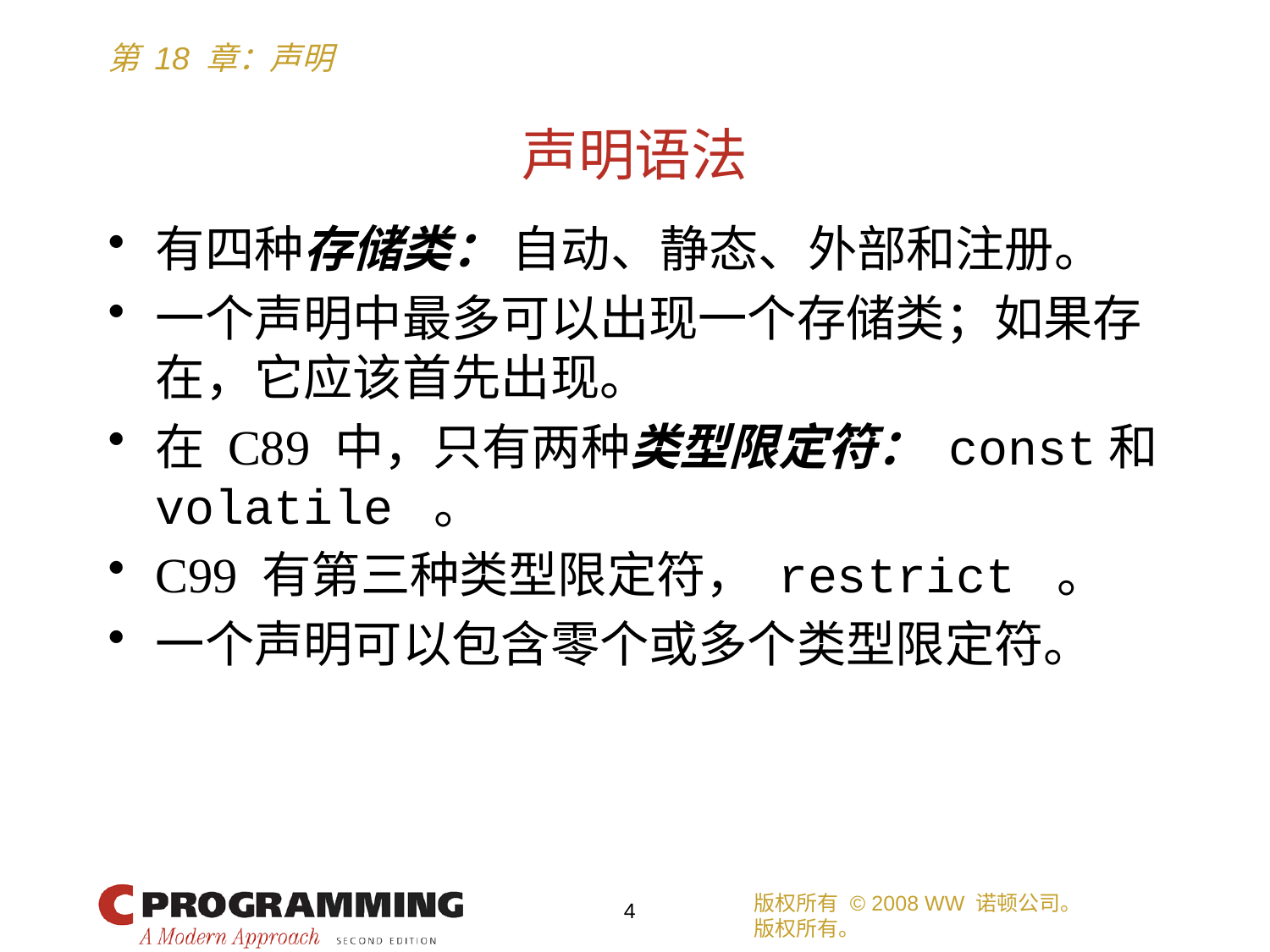

# 声明语法
有四种存储类： 自动、静态、外部和注册。
一个声明中最多可以出现一个存储类；如果存在，它应该首先出现。
在 C89 中，只有两种类型限定符： const和volatile 。
C99 有第三种类型限定符， restrict 。
一个声明可以包含零个或多个类型限定符。
版权所有 © 2008 WW 诺顿公司。
版权所有。
4